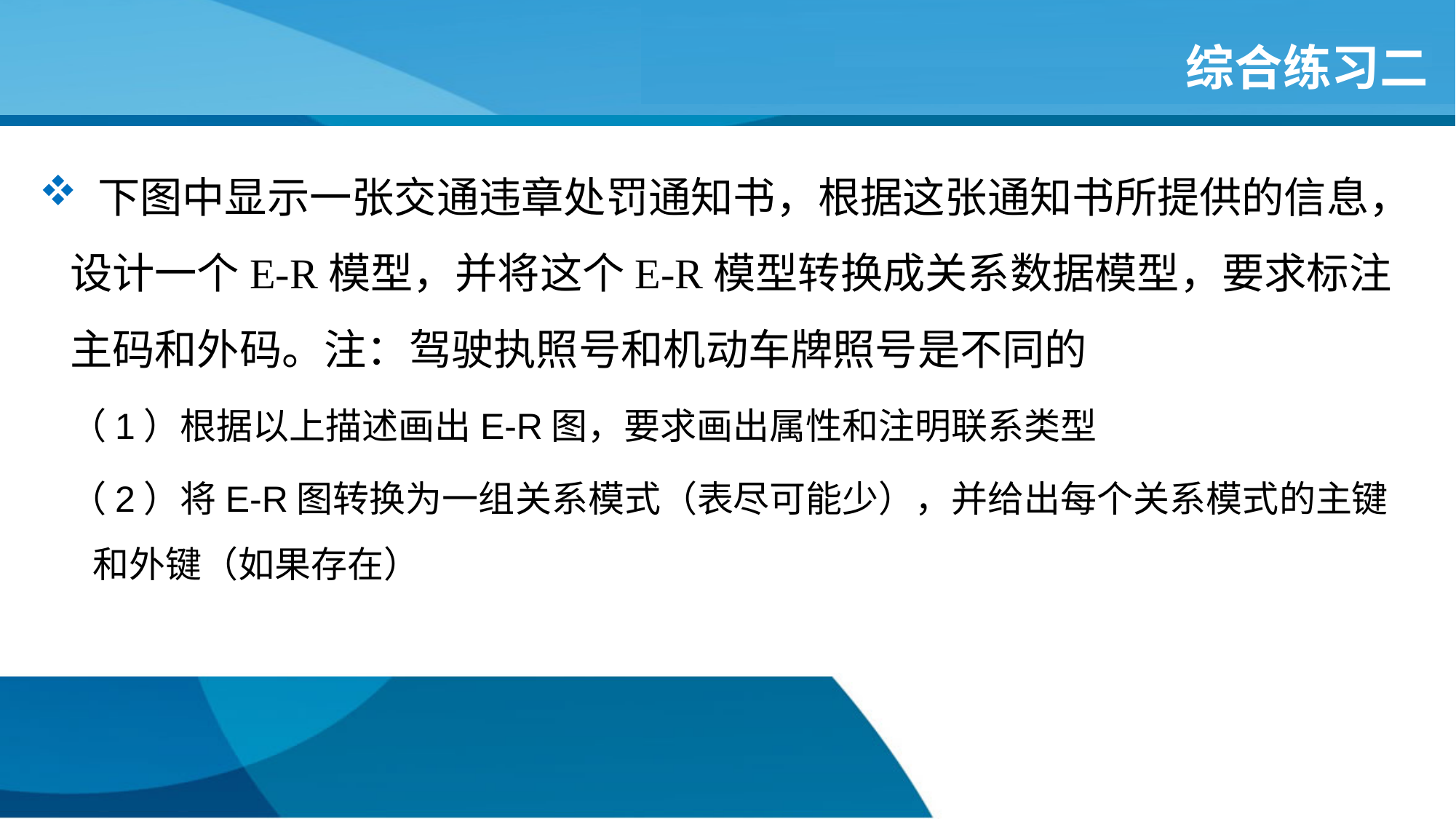

# 综合练习二
 下图中显示一张交通违章处罚通知书，根据这张通知书所提供的信息，设计一个E-R模型，并将这个E-R模型转换成关系数据模型，要求标注主码和外码。注：驾驶执照号和机动车牌照号是不同的
（1）根据以上描述画出E-R图，要求画出属性和注明联系类型
（2）将E-R图转换为一组关系模式（表尽可能少），并给出每个关系模式的主键和外键（如果存在）